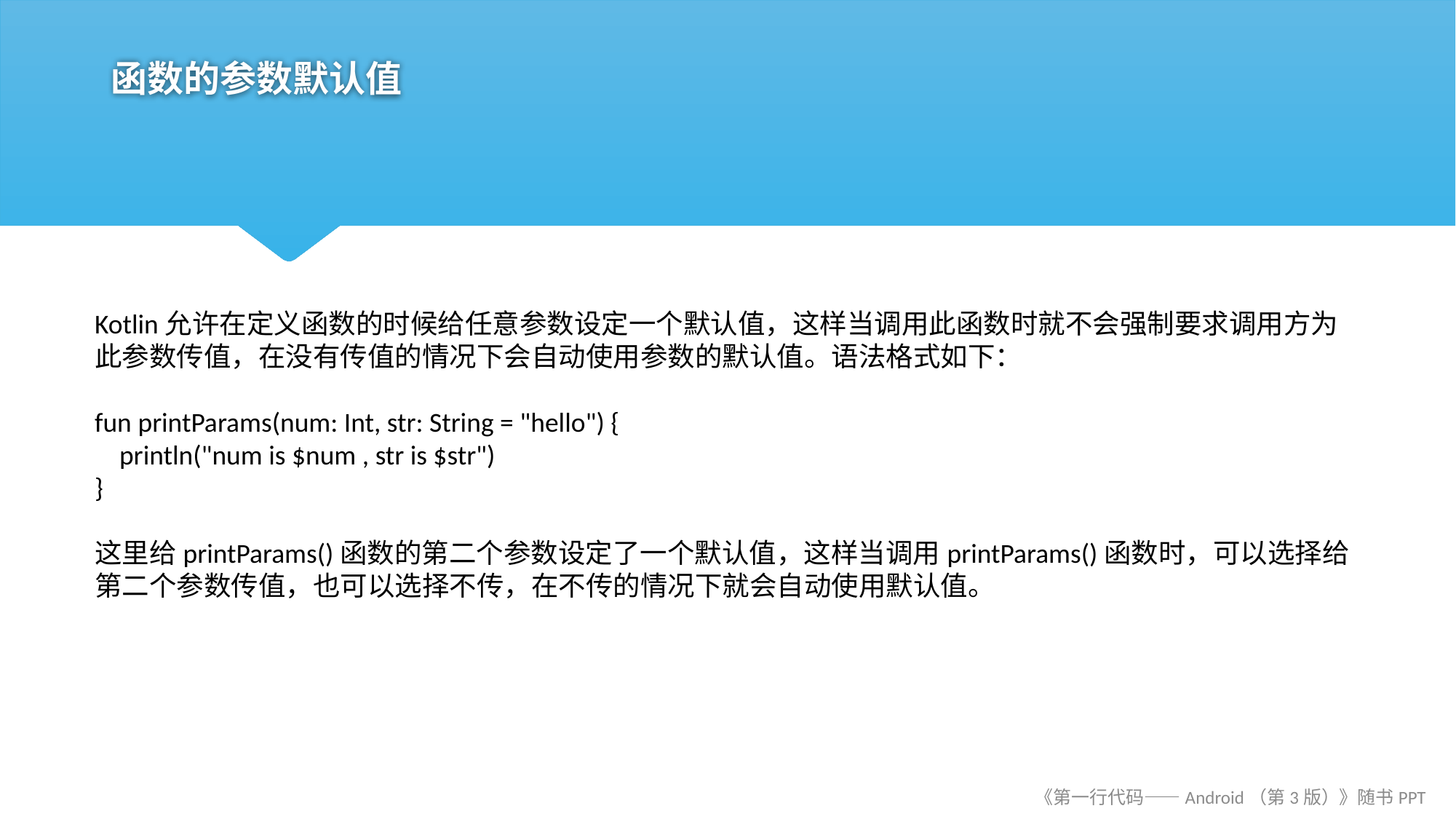

# 函数的参数默认值
Kotlin允许在定义函数的时候给任意参数设定一个默认值，这样当调用此函数时就不会强制要求调用方为此参数传值，在没有传值的情况下会自动使用参数的默认值。语法格式如下：

fun printParams(num: Int, str: String = "hello") {
    println("num is $num , str is $str")
}

这里给printParams()函数的第二个参数设定了一个默认值，这样当调用printParams()函数时，可以选择给第二个参数传值，也可以选择不传，在不传的情况下就会自动使用默认值。